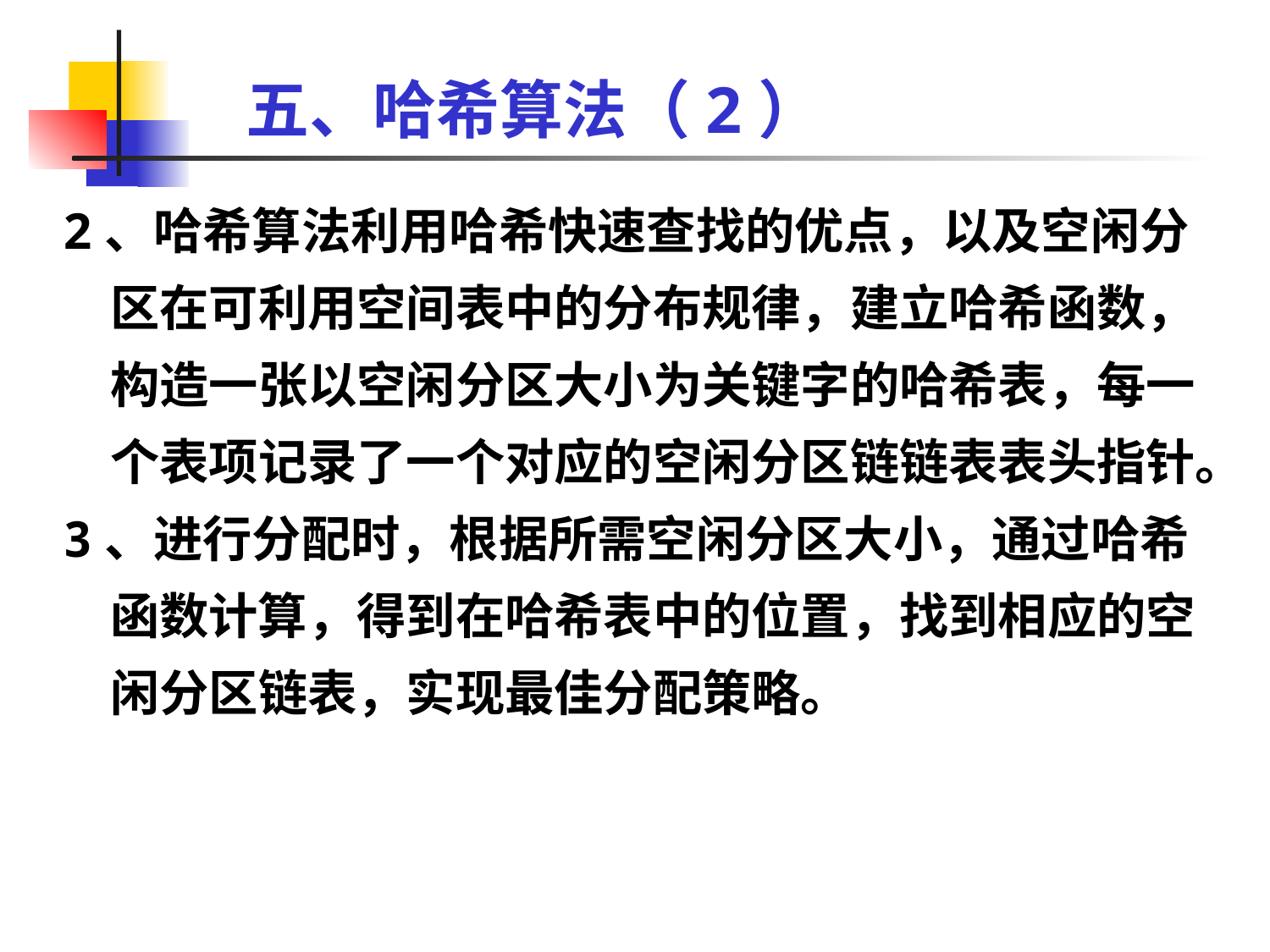

# 五、哈希算法（2）
2、哈希算法利用哈希快速查找的优点，以及空闲分区在可利用空间表中的分布规律，建立哈希函数，构造一张以空闲分区大小为关键字的哈希表，每一个表项记录了一个对应的空闲分区链链表表头指针。
3、进行分配时，根据所需空闲分区大小，通过哈希函数计算，得到在哈希表中的位置，找到相应的空闲分区链表，实现最佳分配策略。